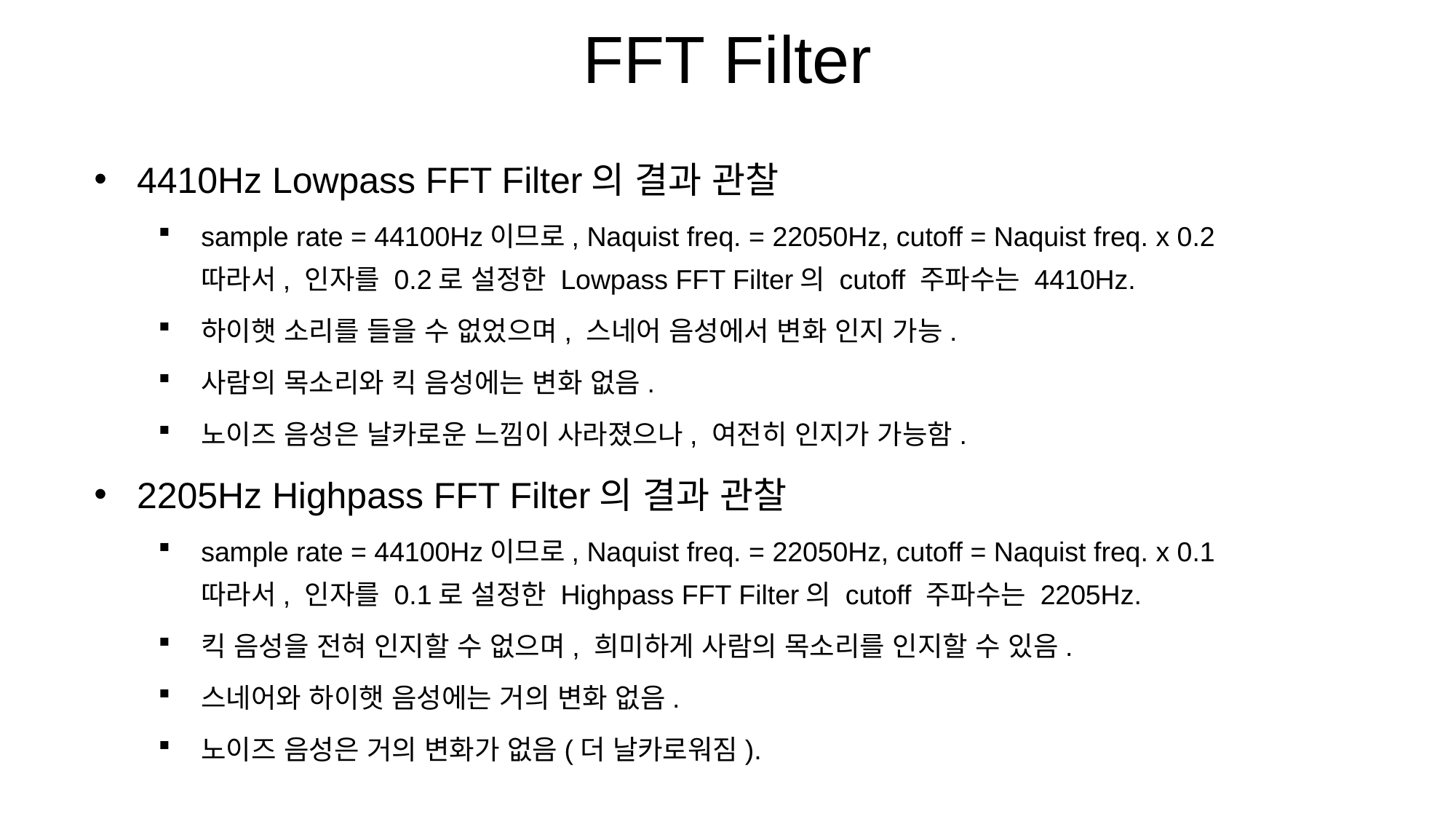

# FFT Filter
4410Hz Lowpass FFT Filter의 결과 관찰
sample rate = 44100Hz이므로, Naquist freq. = 22050Hz, cutoff = Naquist freq. x 0.2
따라서, 인자를 0.2로 설정한 Lowpass FFT Filter의 cutoff 주파수는 4410Hz.
하이햇 소리를 들을 수 없었으며, 스네어 음성에서 변화 인지 가능.
사람의 목소리와 킥 음성에는 변화 없음.
노이즈 음성은 날카로운 느낌이 사라졌으나, 여전히 인지가 가능함.
2205Hz Highpass FFT Filter의 결과 관찰
sample rate = 44100Hz이므로, Naquist freq. = 22050Hz, cutoff = Naquist freq. x 0.1
따라서, 인자를 0.1로 설정한 Highpass FFT Filter의 cutoff 주파수는 2205Hz.
킥 음성을 전혀 인지할 수 없으며, 희미하게 사람의 목소리를 인지할 수 있음.
스네어와 하이햇 음성에는 거의 변화 없음.
노이즈 음성은 거의 변화가 없음(더 날카로워짐).